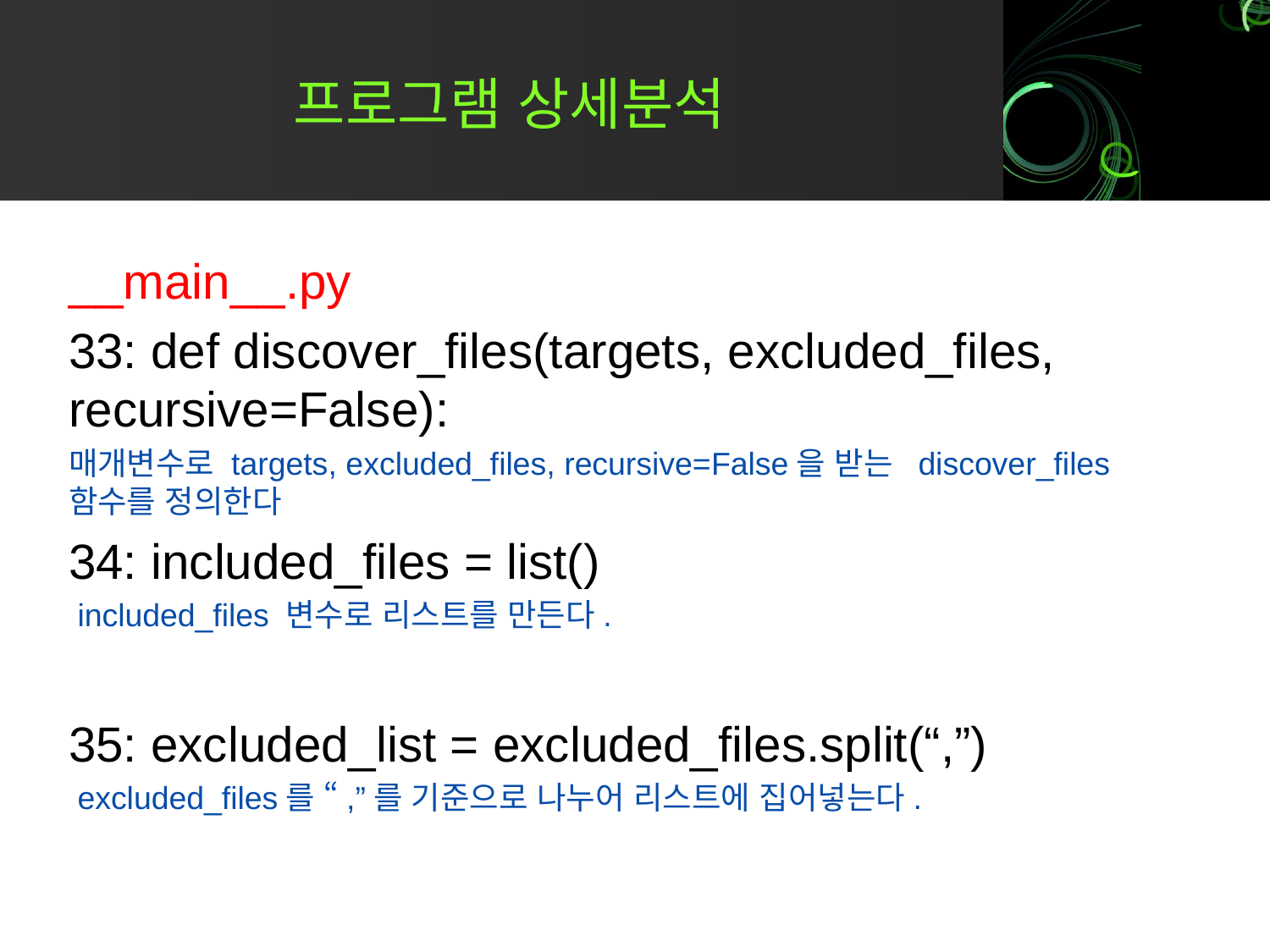

# 프로그램 상세분석

__main__.py
33: def discover_files(targets, excluded_files, recursive=False):
매개변수로 targets, excluded_files, recursive=False을 받는  discover_files함수를 정의한다
34: included_files = list()
 included_files 변수로 리스트를 만든다.

35: excluded_list = excluded_files.split(“,”)
 excluded_files를 “,”를 기준으로 나누어 리스트에 집어넣는다.